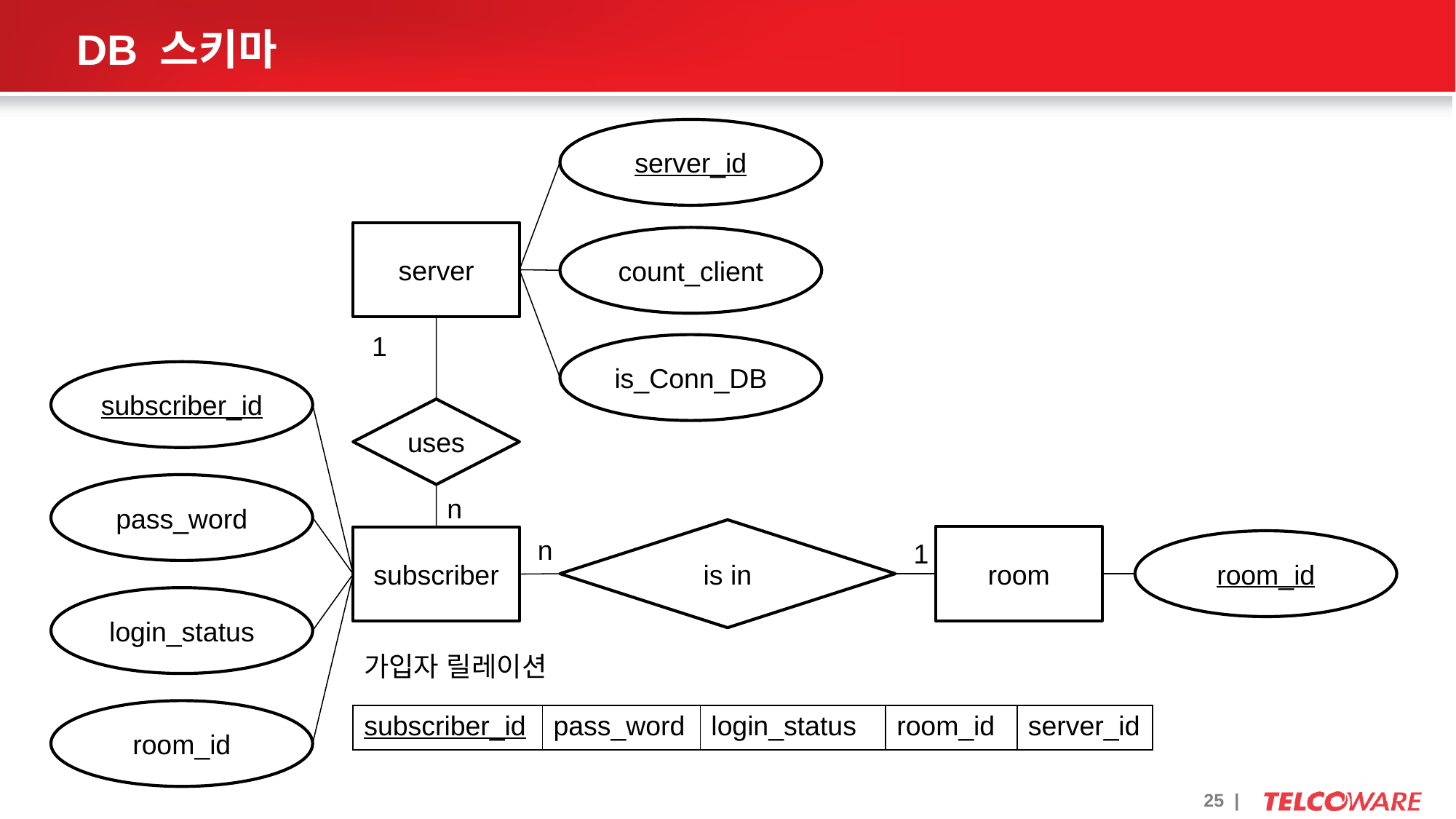

DB 스키마
server_id
server
count_client
1
is_Conn_DB
subscriber_id
uses
pass_word
n
is in
room
subscriber
n
room_id
1
login_status
가입자 릴레이션
room_id
| subscriber\_id | pass\_word | login\_status | room\_id | server\_id |
| --- | --- | --- | --- | --- |